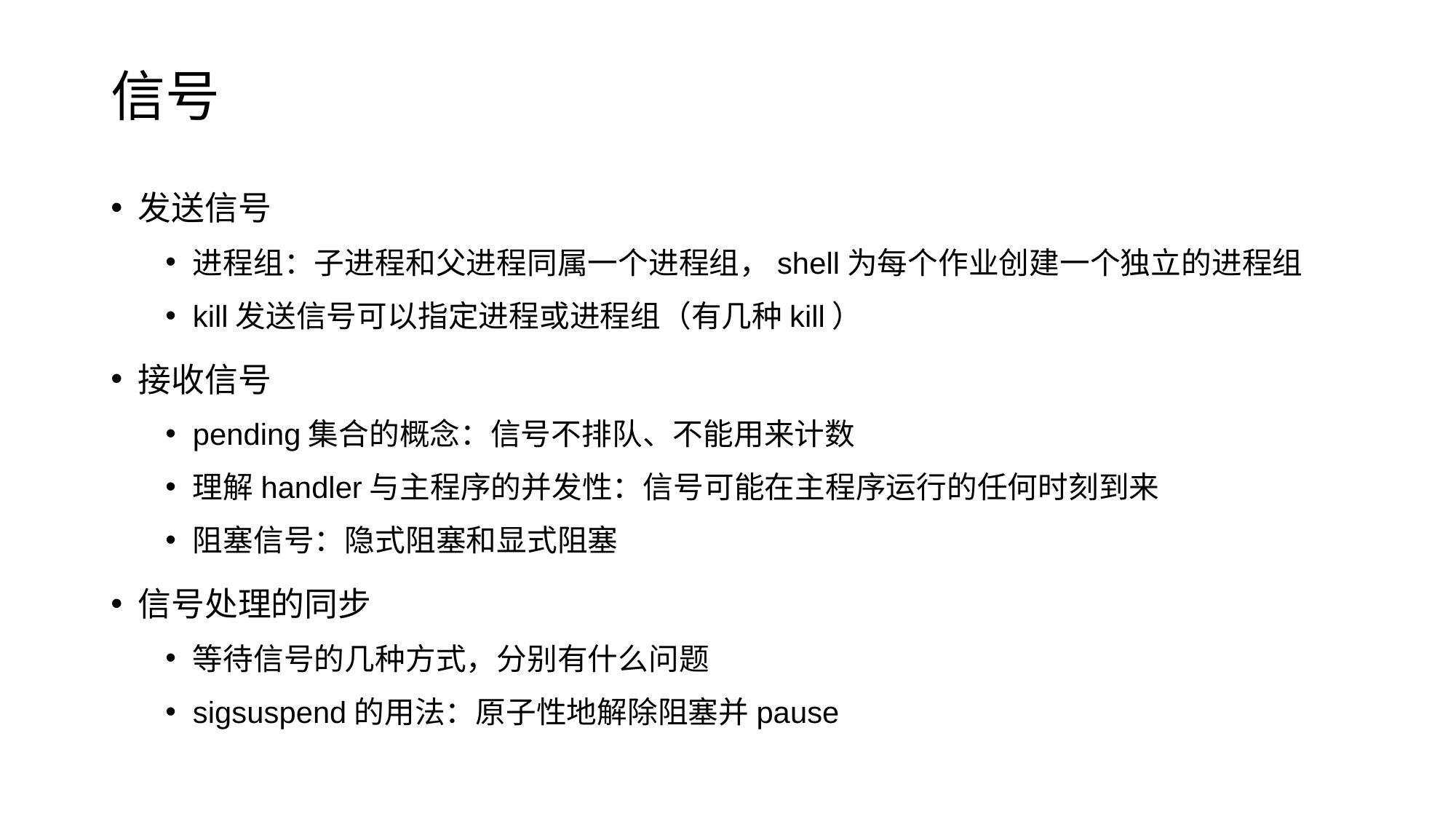

# 信号
发送信号
进程组：子进程和父进程同属一个进程组，shell为每个作业创建一个独立的进程组
kill发送信号可以指定进程或进程组（有几种kill）
接收信号
pending集合的概念：信号不排队、不能用来计数
理解handler与主程序的并发性：信号可能在主程序运行的任何时刻到来
阻塞信号：隐式阻塞和显式阻塞
信号处理的同步
等待信号的几种方式，分别有什么问题
sigsuspend的用法：原子性地解除阻塞并pause